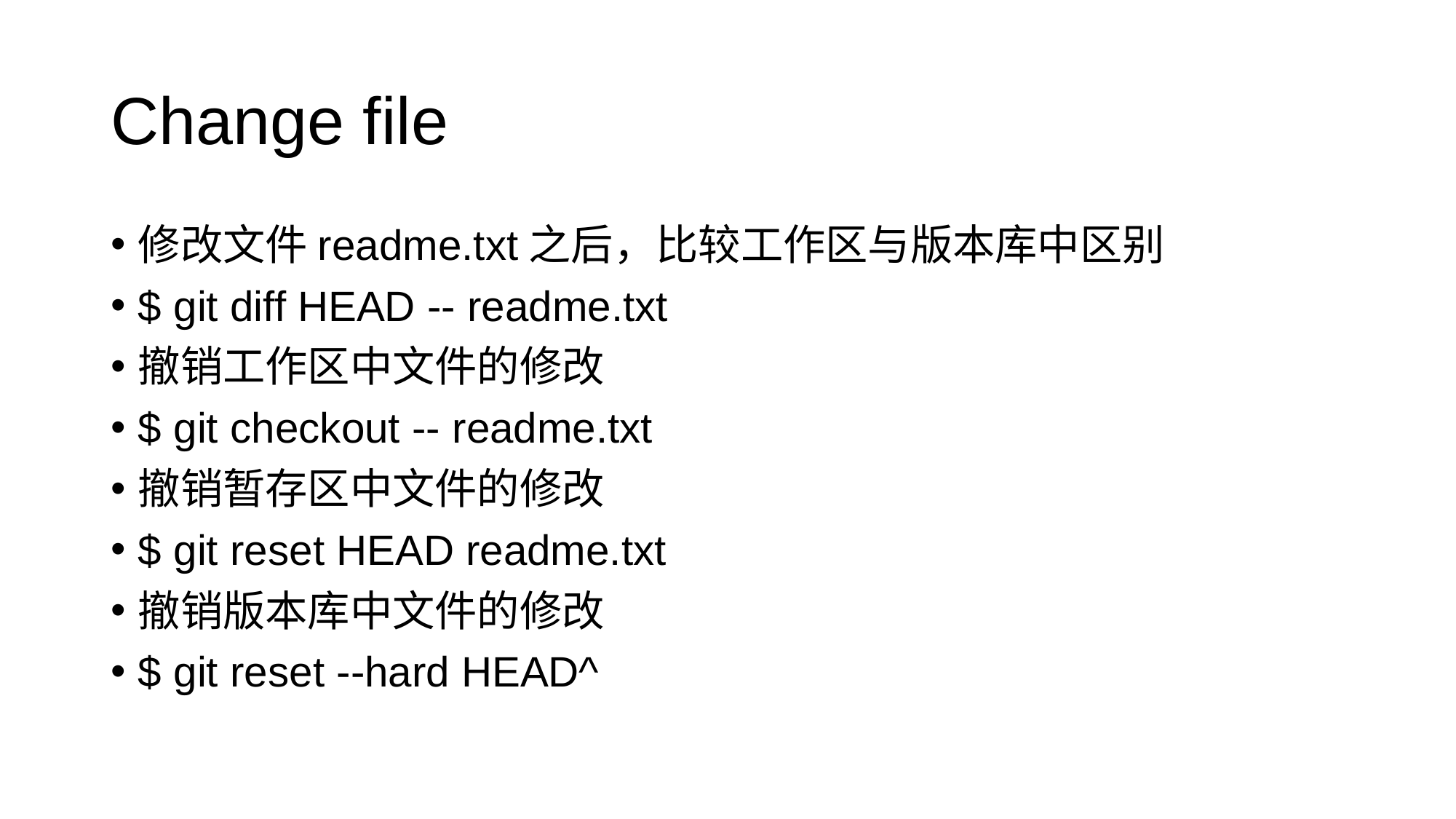

# Change file
修改文件readme.txt之后，比较工作区与版本库中区别
$ git diff HEAD -- readme.txt
撤销工作区中文件的修改
$ git checkout -- readme.txt
撤销暂存区中文件的修改
$ git reset HEAD readme.txt
撤销版本库中文件的修改
$ git reset --hard HEAD^